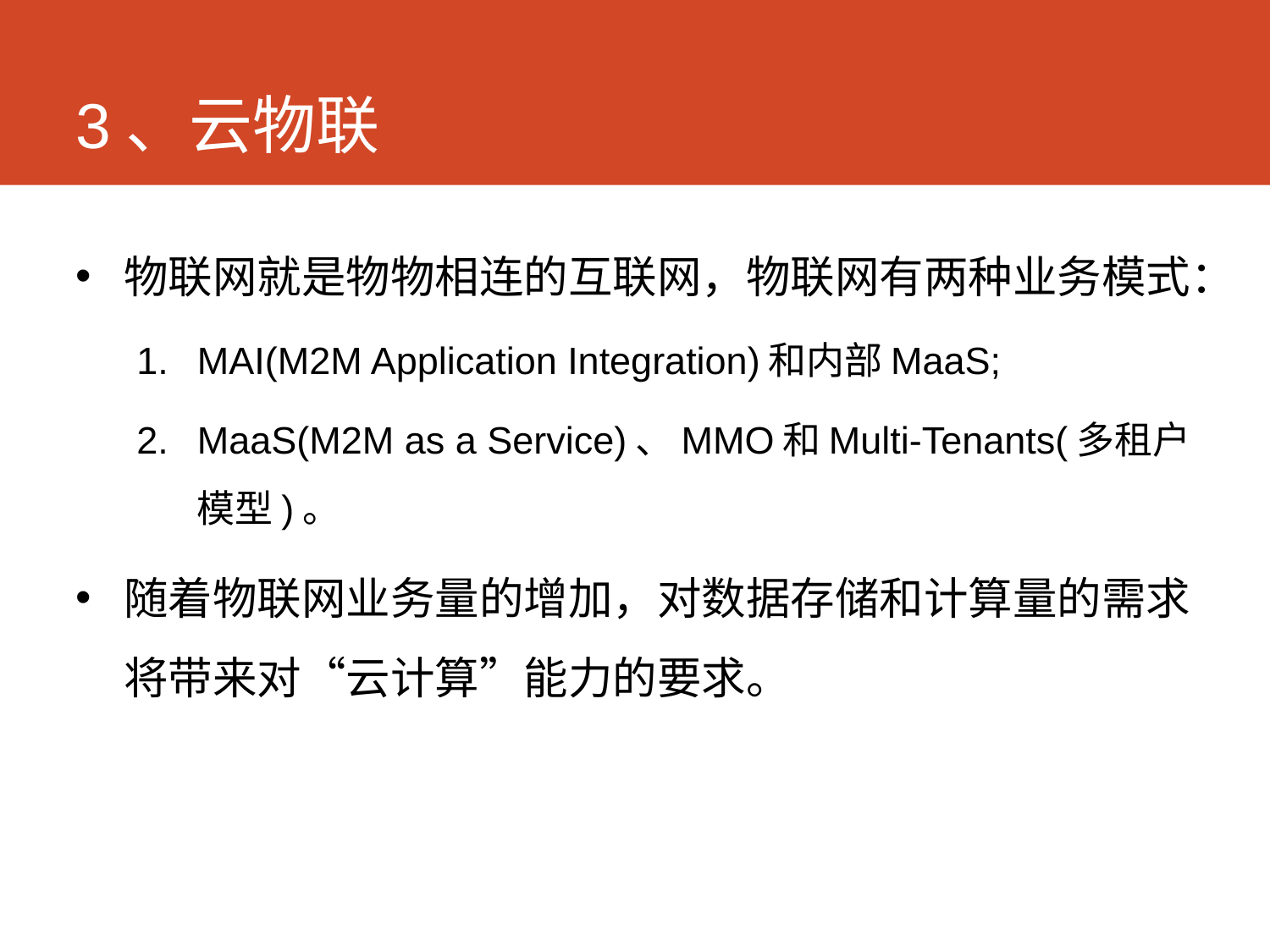

# 3、云物联
物联网就是物物相连的互联网，物联网有两种业务模式：
MAI(M2M Application Integration)和内部MaaS;
MaaS(M2M as a Service)、MMO和Multi-Tenants(多租户模型)。
随着物联网业务量的增加，对数据存储和计算量的需求将带来对“云计算”能力的要求。